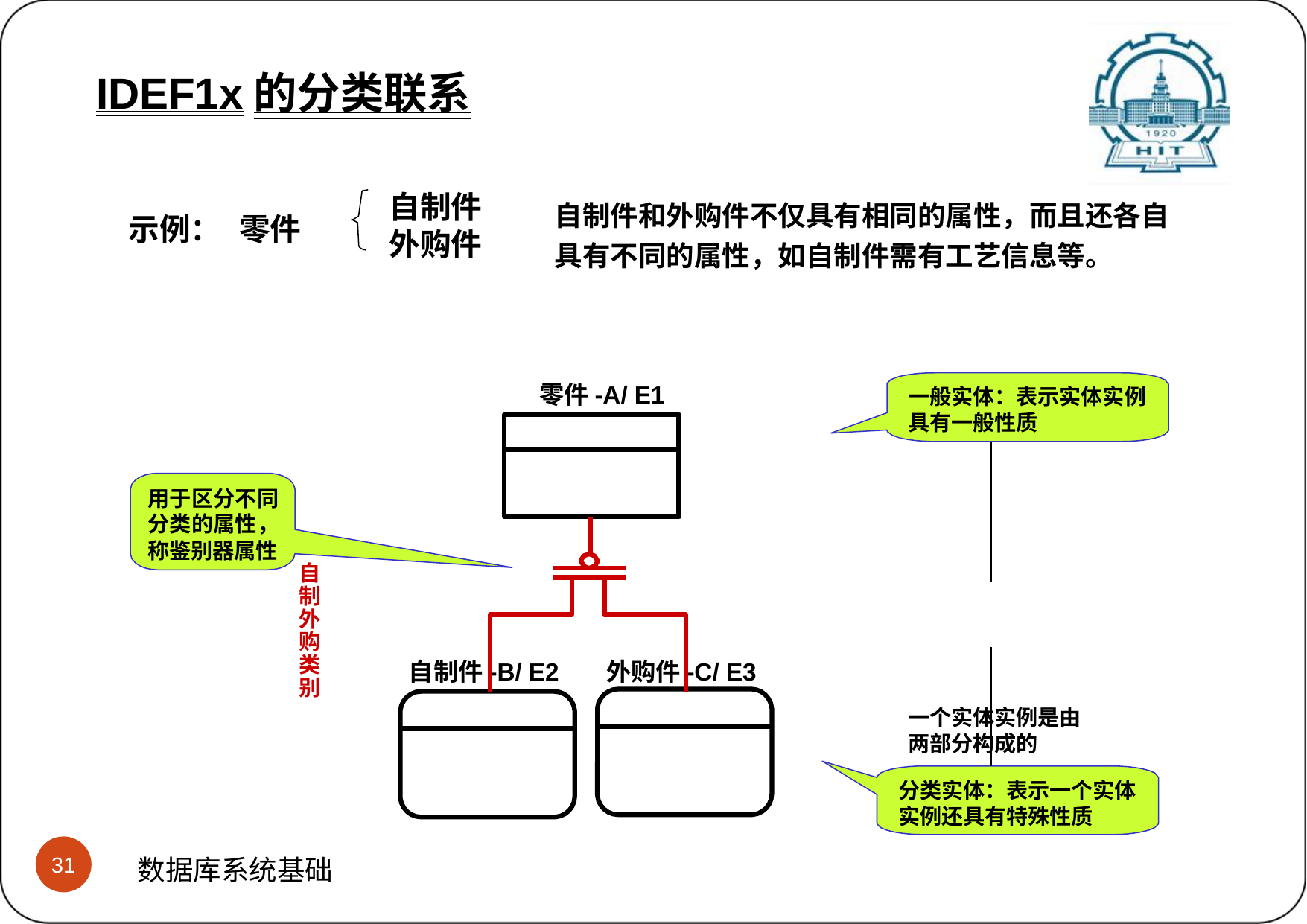

# IDEF1x的分类联系 (2)分类联系
IDEF1x的分类联系
自制件 外购件

自制件和外购件不仅具有相同的属性，而且还各自 具有不同的属性，如自制件需有工艺信息等。
示例：	零件

零件-A/ E1
一般实体：表示实体实例 具有一般性质

用于区分不同 分类的属性， 称鉴别器属性
自制外购类别
一个实体实例是由 两部分构成的

自制件-B/ E2
外购件-C/ E3

分类实体：表示一个实体 实例还具有特殊性质